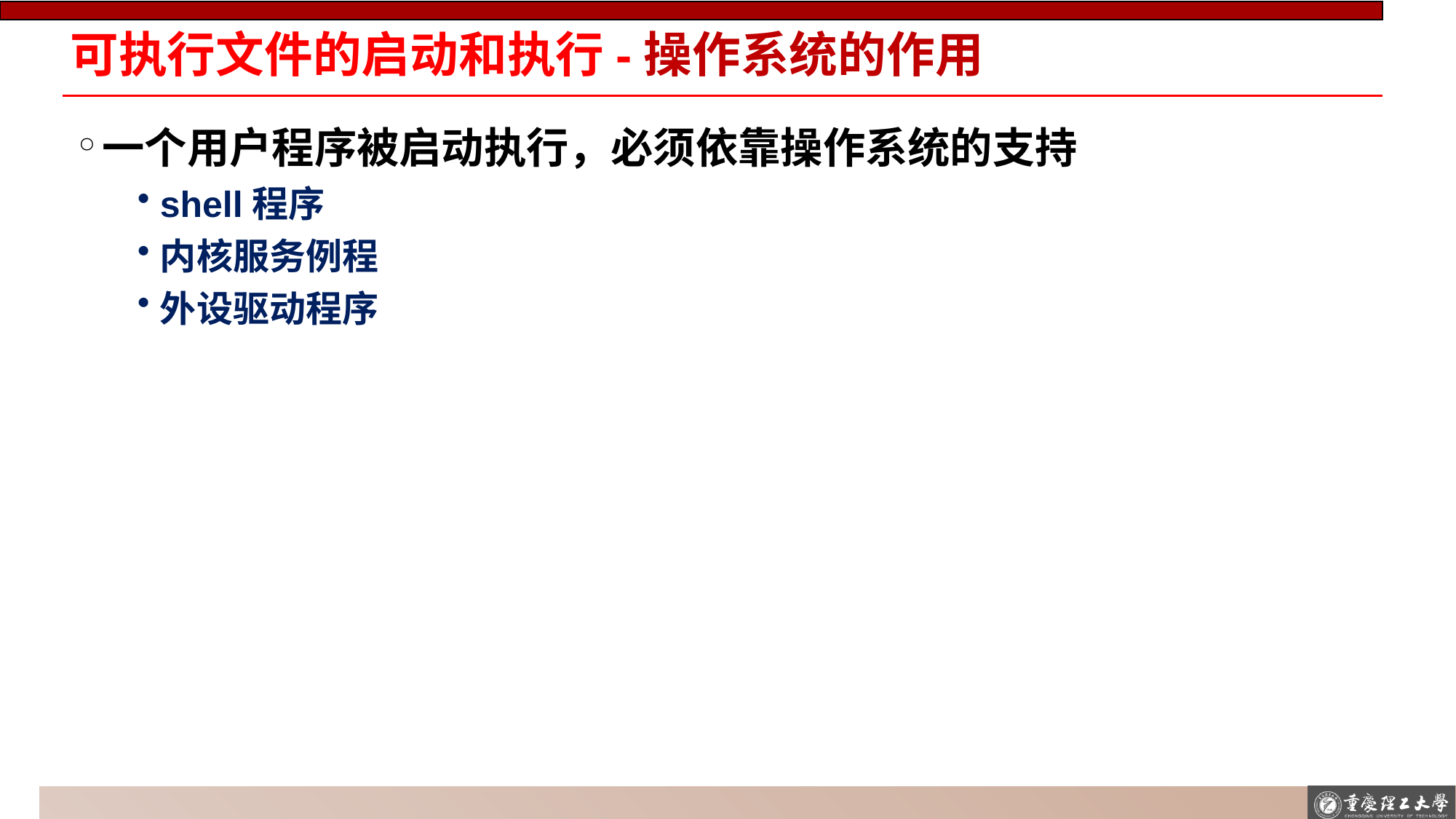

# 可执行文件的启动和执行-操作系统的作用
一个用户程序被启动执行，必须依靠操作系统的支持
shell程序
内核服务例程
外设驱动程序